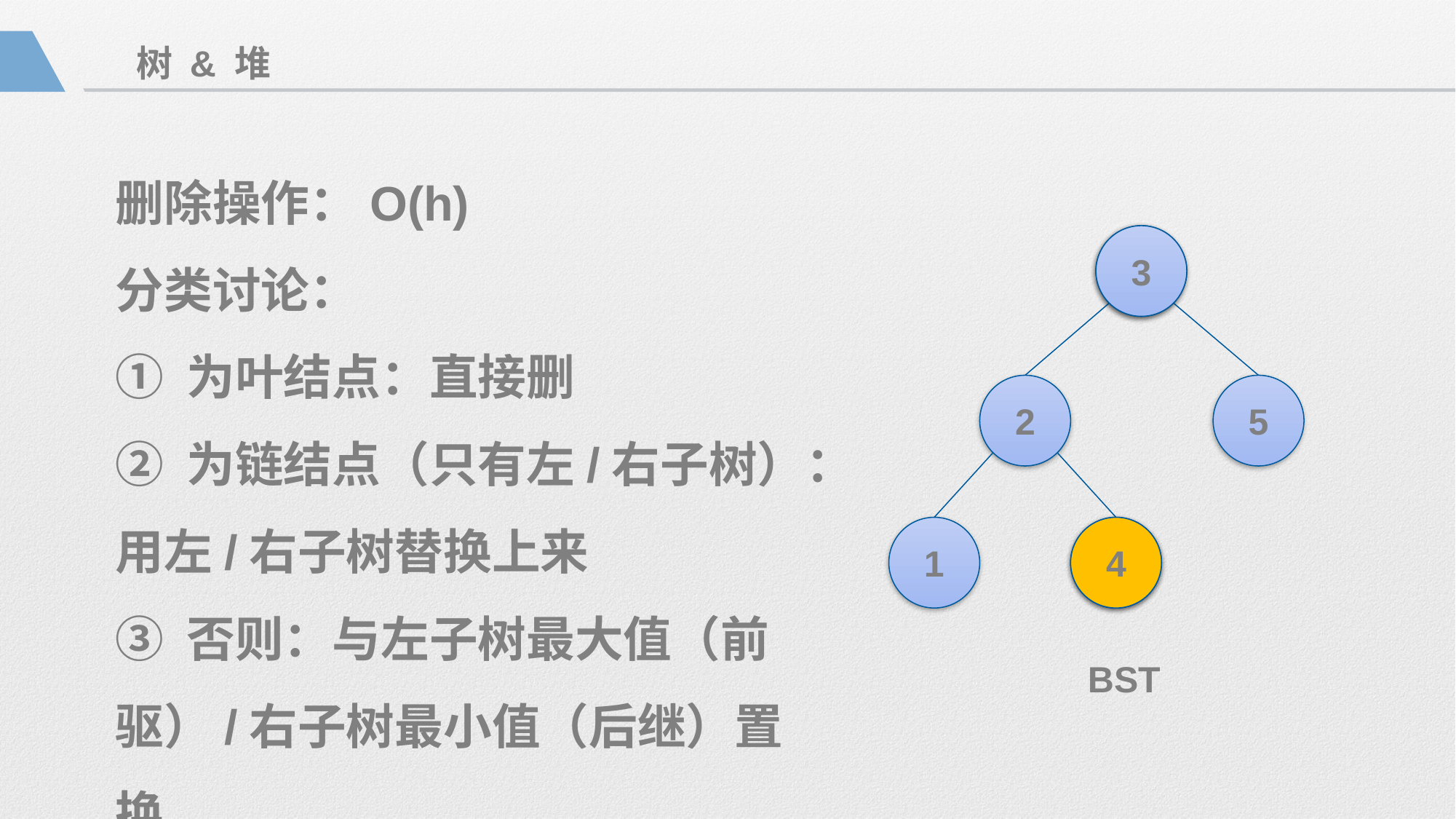

树 & 堆
删除操作：O(h)
分类讨论：
① 为叶结点：直接删
② 为链结点（只有左/右子树）：用左/右子树替换上来
③ 否则：与左子树最大值（前驱）/右子树最小值（后继）置换
4
3
2
5
1
3
4
BST